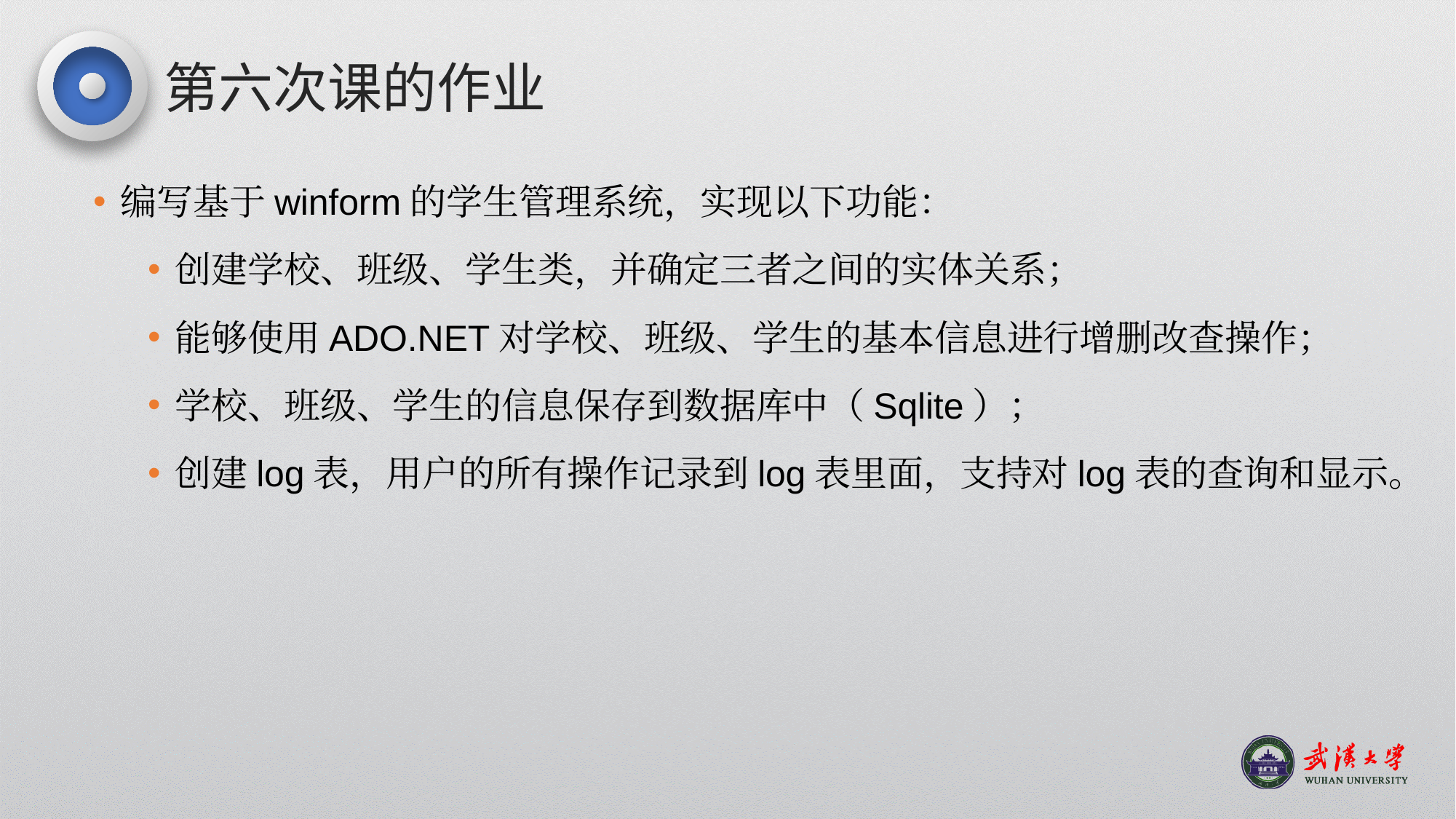

第六次课的作业
编写基于winform的学生管理系统，实现以下功能：
创建学校、班级、学生类，并确定三者之间的实体关系；
能够使用ADO.NET对学校、班级、学生的基本信息进行增删改查操作；
学校、班级、学生的信息保存到数据库中（Sqlite）；
创建log表，用户的所有操作记录到log表里面，支持对log表的查询和显示。